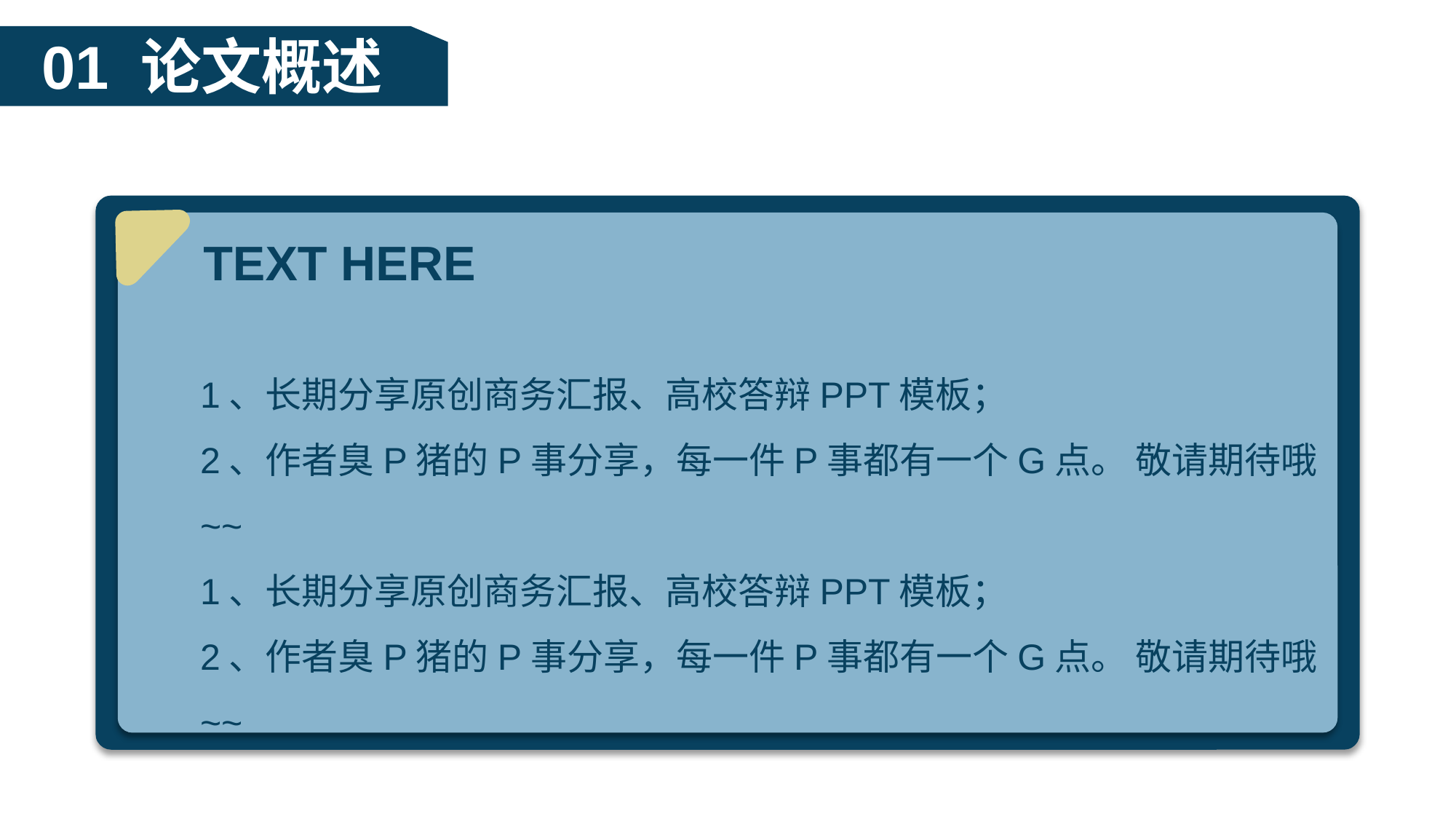

01 论文概述

TEXT HERE
1、长期分享原创商务汇报、高校答辩PPT模板；
2、作者臭P猪的P事分享，每一件P事都有一个G点。 敬请期待哦~~
1、长期分享原创商务汇报、高校答辩PPT模板；
2、作者臭P猪的P事分享，每一件P事都有一个G点。 敬请期待哦~~